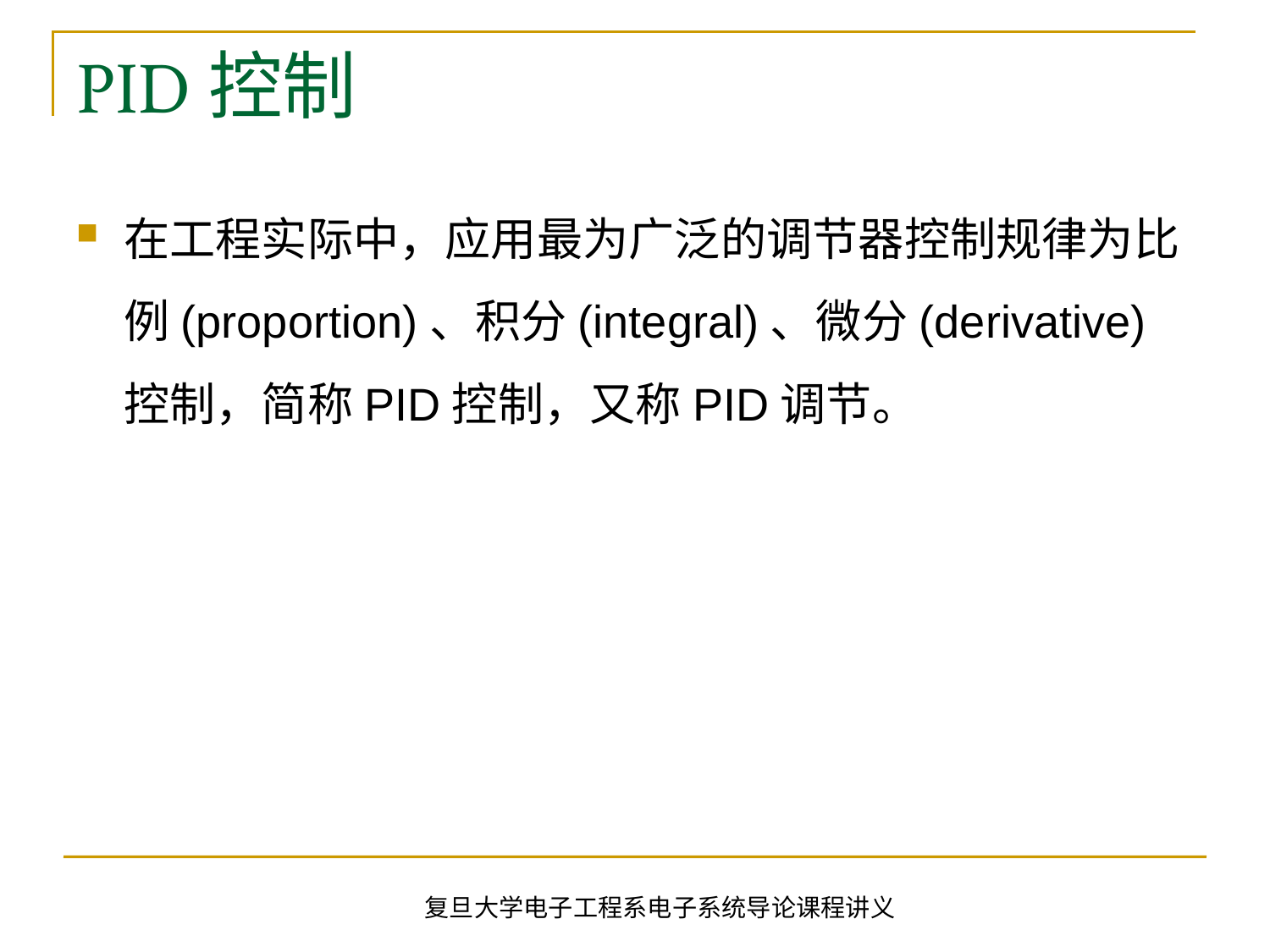

# PID控制
在工程实际中，应用最为广泛的调节器控制规律为比例(proportion)、积分(integral)、微分(derivative)控制，简称PID控制，又称PID调节。